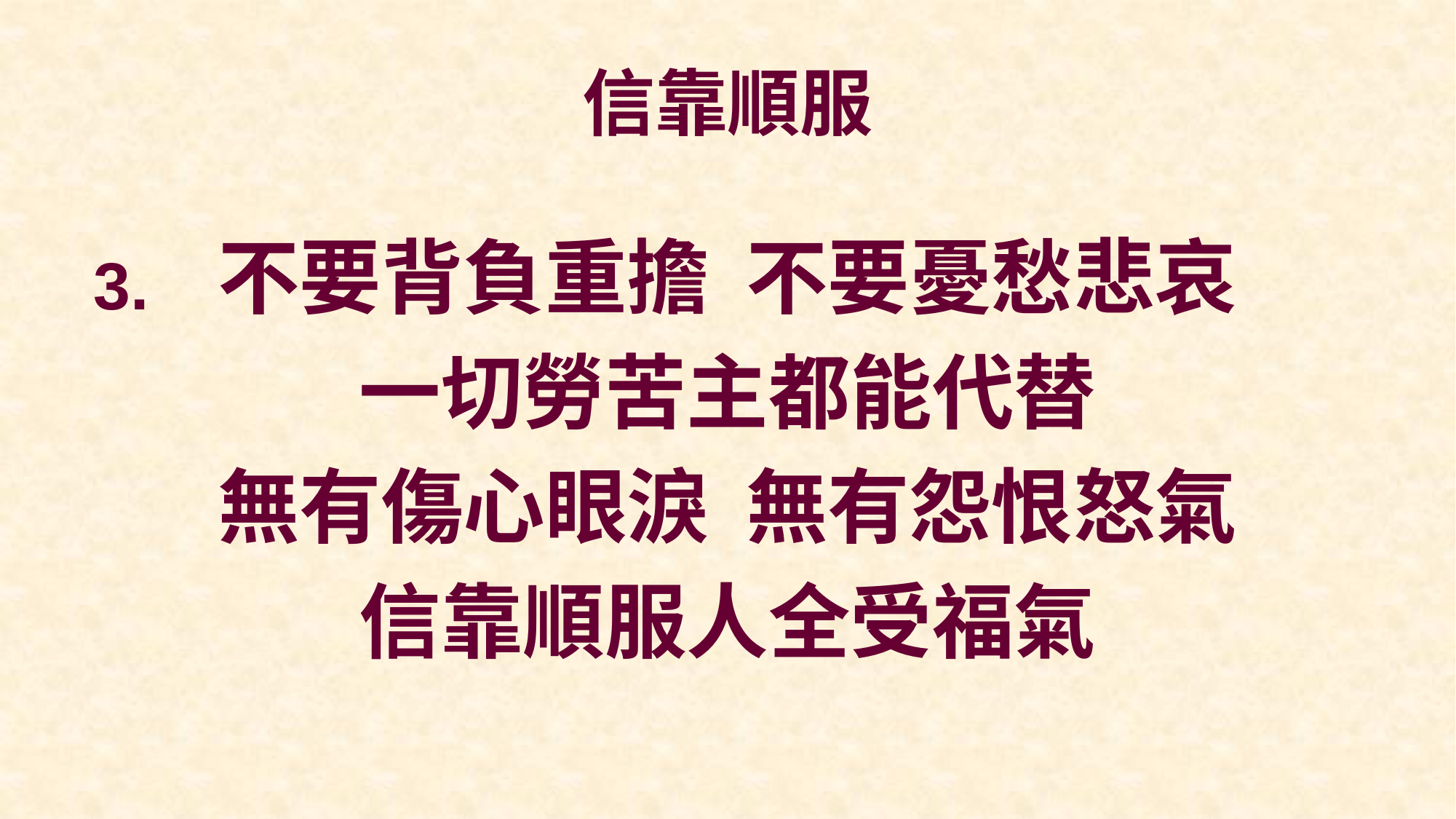

# 信靠順服
不要背負重擔  不要憂愁悲哀
一切勞苦主都能代替
無有傷心眼淚  無有怨恨怒氣
信靠順服人全受福氣
3.